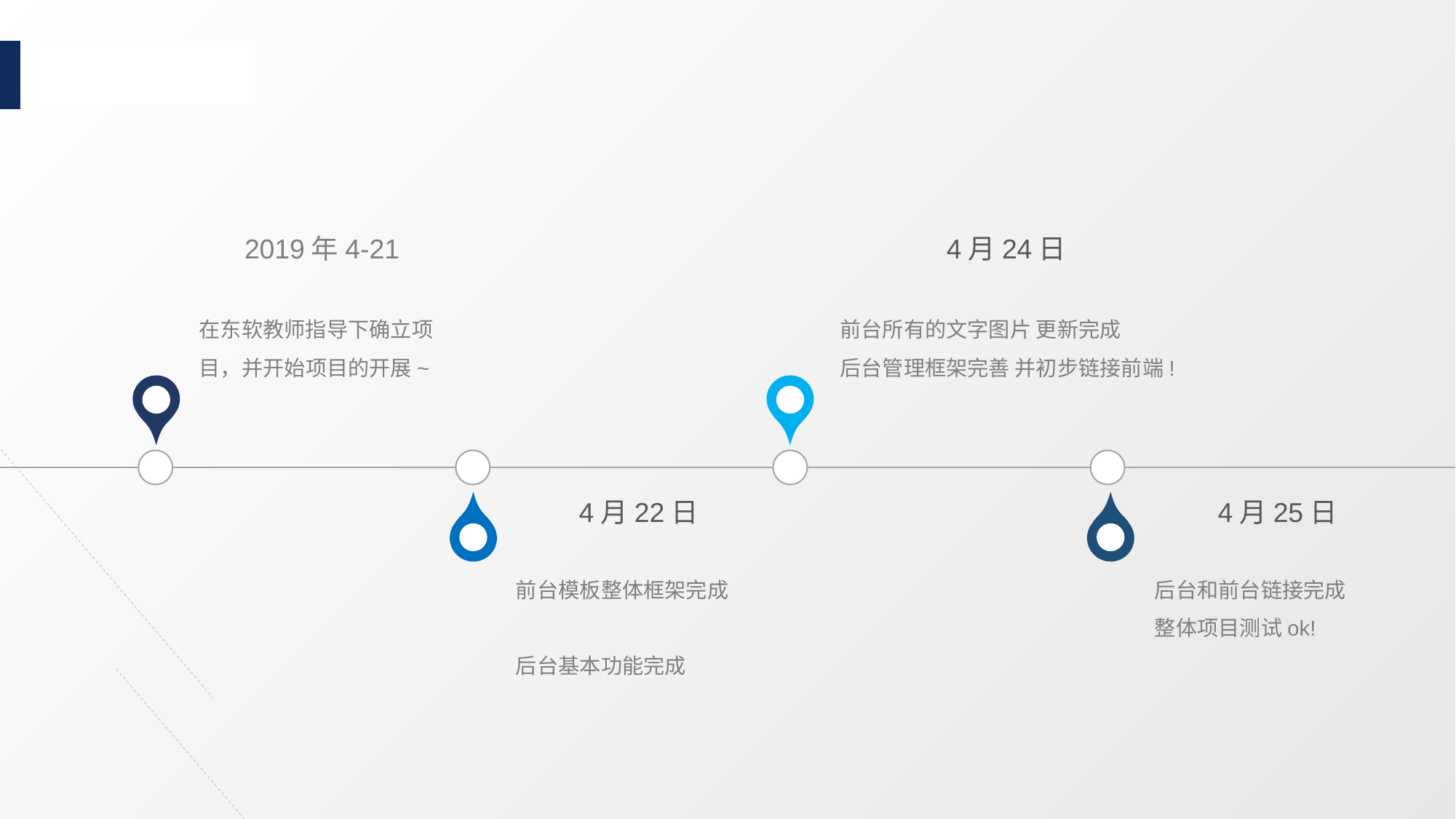

4月24日
前台所有的文字图片 更新完成
后台管理框架完善 并初步链接前端!
2019年4-21
在东软教师指导下确立项目，并开始项目的开展~

4月22日
前台模板整体框架完成

后台基本功能完成
4月25日
后台和前台链接完成
整体项目测试ok!